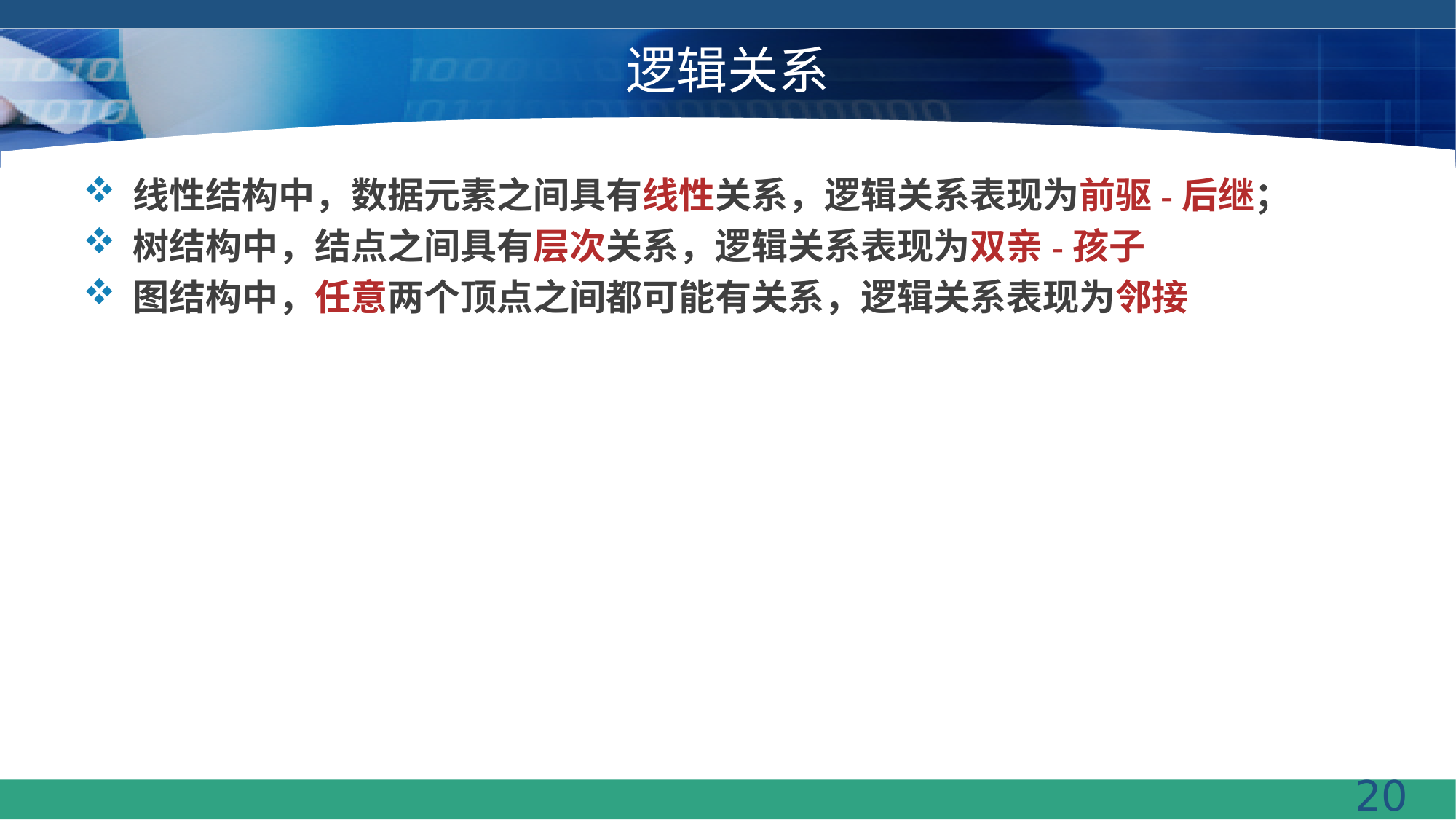

# 逻辑关系
线性结构中，数据元素之间具有线性关系，逻辑关系表现为前驱-后继；
树结构中，结点之间具有层次关系，逻辑关系表现为双亲-孩子
图结构中，任意两个顶点之间都可能有关系，逻辑关系表现为邻接